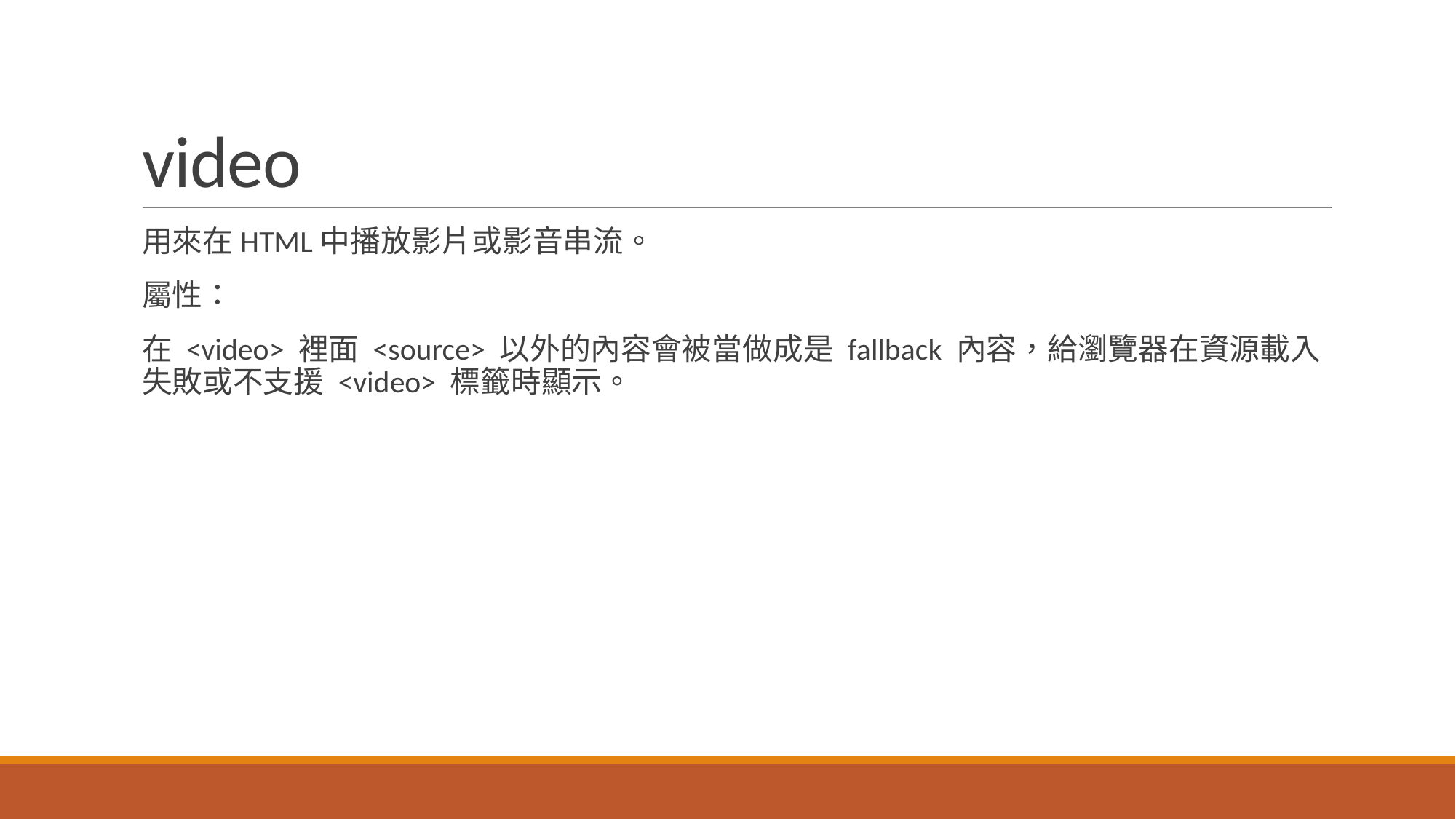

# video
用來在HTML中播放影片或影音串流。
屬性：
在 <video> 裡面 <source> 以外的內容會被當做成是 fallback 內容，給瀏覽器在資源載入失敗或不支援 <video> 標籤時顯示。